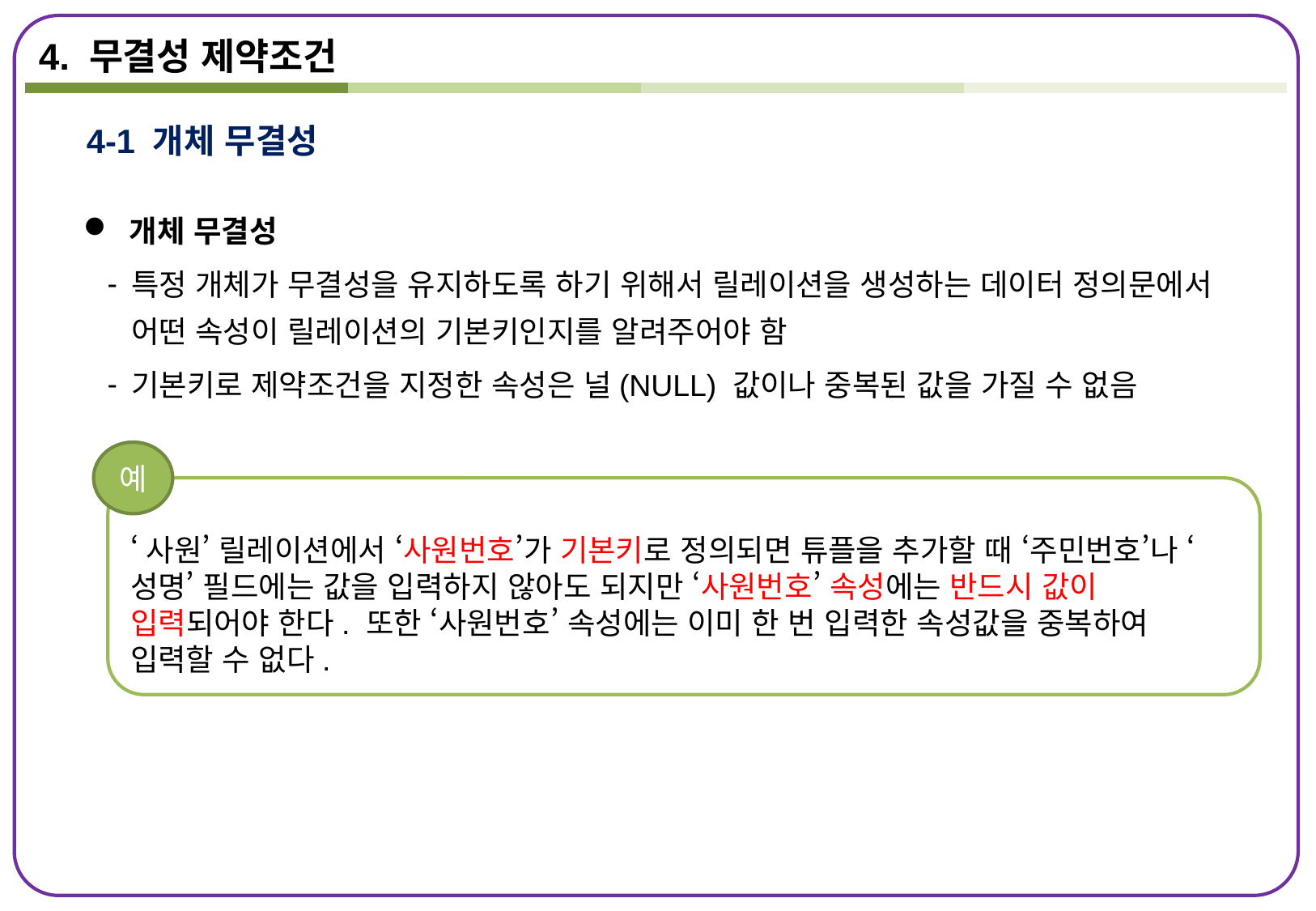

4. 무결성 제약조건
4-1 개체 무결성
 개체 무결성
특정 개체가 무결성을 유지하도록 하기 위해서 릴레이션을 생성하는 데이터 정의문에서 어떤 속성이 릴레이션의 기본키인지를 알려주어야 함
기본키로 제약조건을 지정한 속성은 널(NULL) 값이나 중복된 값을 가질 수 없음

예

‘사원’ 릴레이션에서 ‘사원번호’가 기본키로 정의되면 튜플을 추가할 때 ‘주민번호’나 ‘ 성명’ 필드에는 값을 입력하지 않아도 되지만 ‘사원번호’ 속성에는 반드시 값이 입력되어야 한다. 또한 ‘사원번호’ 속성에는 이미 한 번 입력한 속성값을 중복하여 입력할 수 없다.